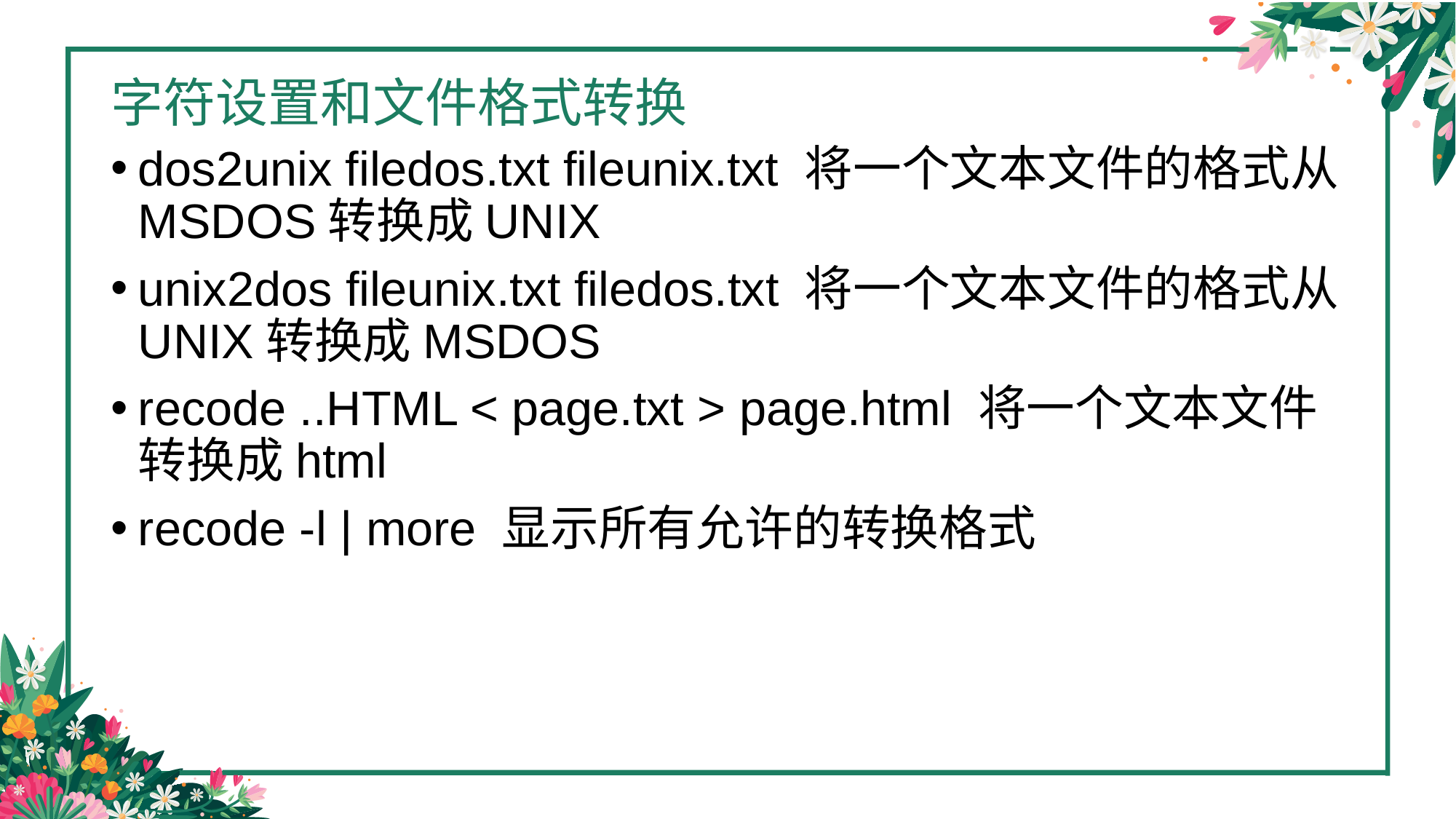

# 字符设置和文件格式转换
dos2unix filedos.txt fileunix.txt 将一个文本文件的格式从MSDOS转换成UNIX
unix2dos fileunix.txt filedos.txt 将一个文本文件的格式从UNIX转换成MSDOS
recode ..HTML < page.txt > page.html 将一个文本文件转换成html
recode -l | more 显示所有允许的转换格式